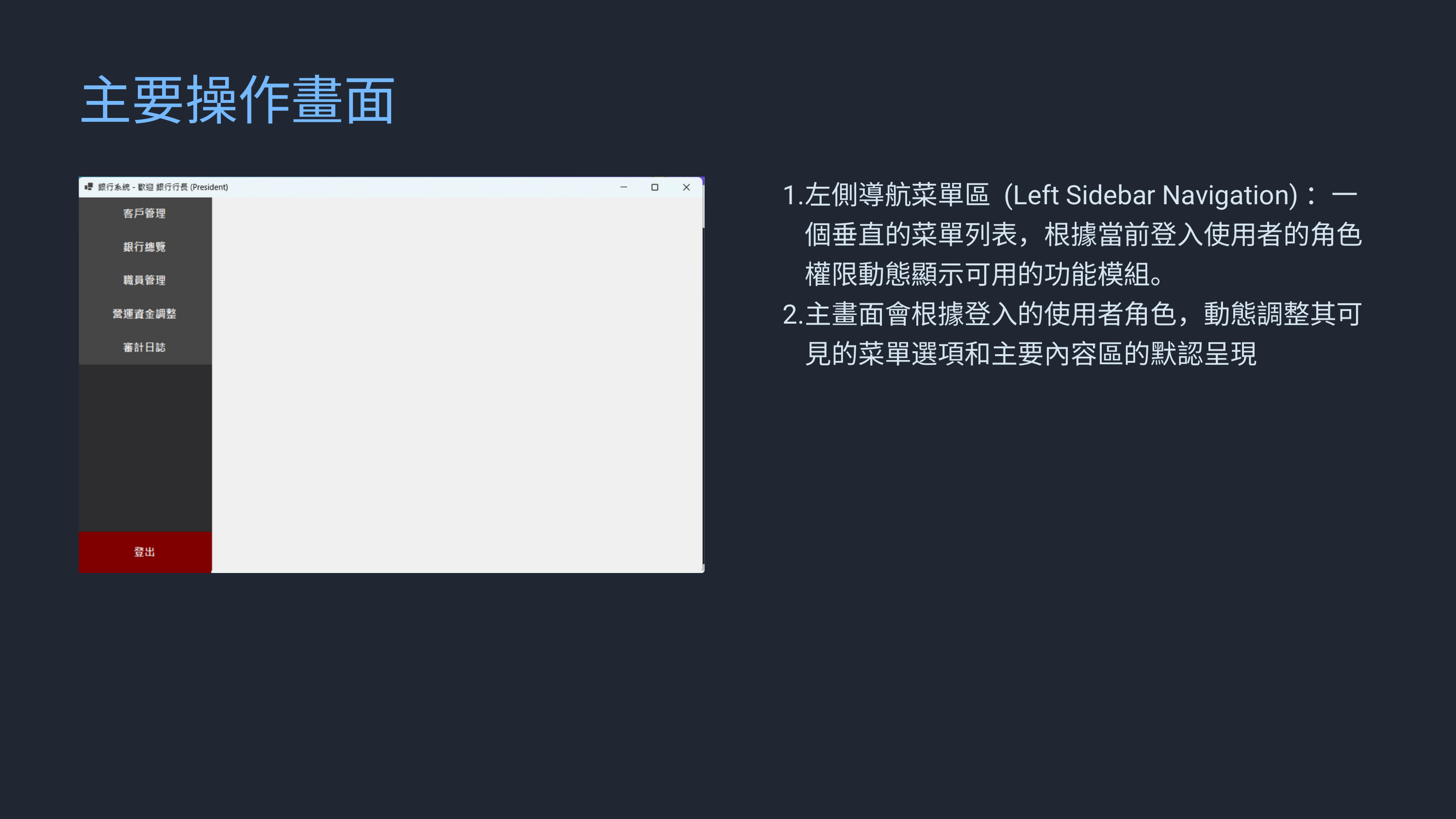

主要操作畫面
左側導航菜單區 (Left Sidebar Navigation)：一個垂直的菜單列表，根據當前登入使用者的角色權限動態顯示可用的功能模組。
主畫面會根據登入的使用者角色，動態調整其可見的菜單選項和主要內容區的默認呈現